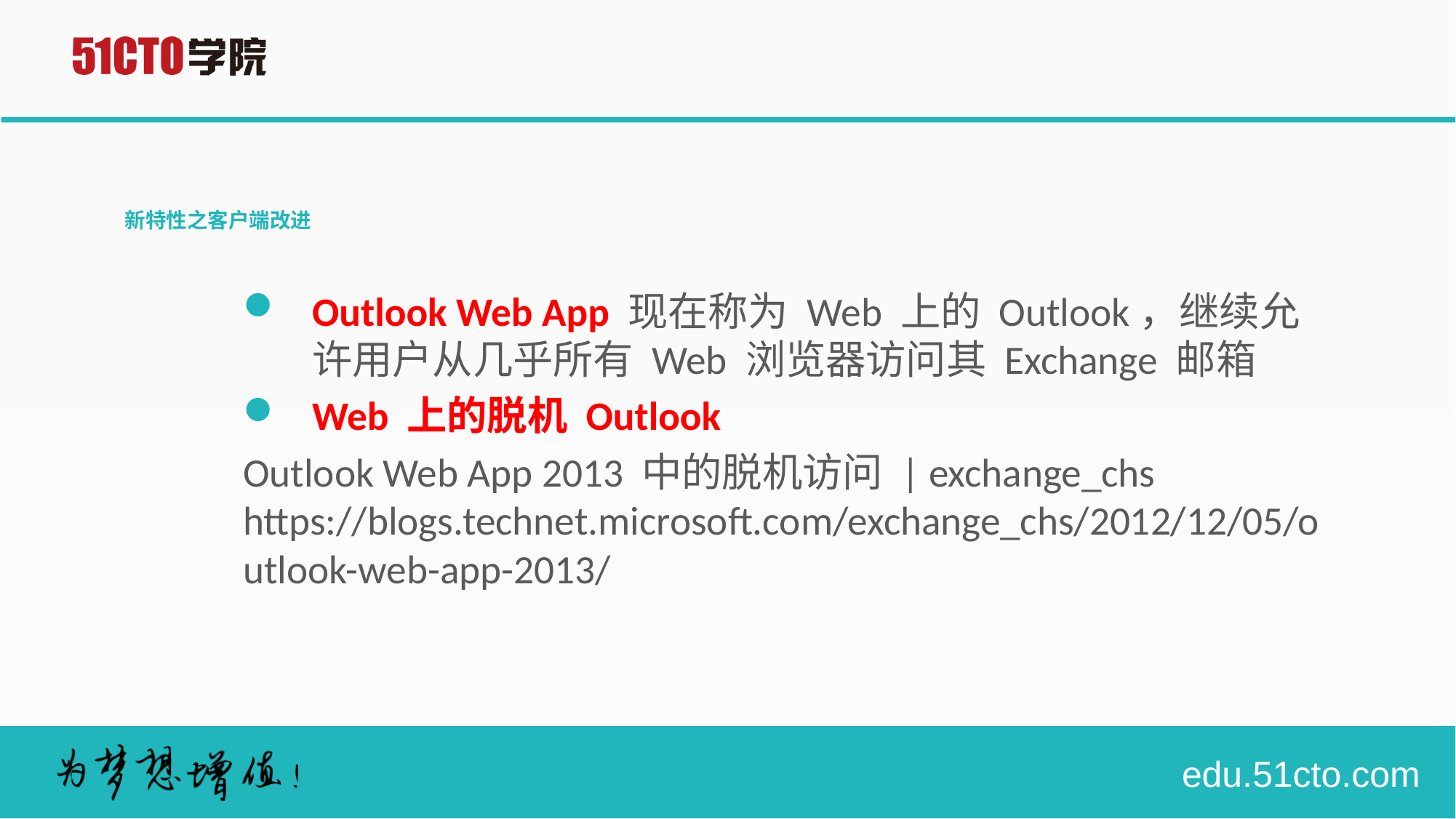

# 新特性之客户端改进
Outlook Web App 现在称为 Web 上的 Outlook，继续允许用户从几乎所有 Web 浏览器访问其 Exchange 邮箱
Web 上的脱机 Outlook
Outlook Web App 2013 中的脱机访问 | exchange_chs  https://blogs.technet.microsoft.com/exchange_chs/2012/12/05/outlook-web-app-2013/